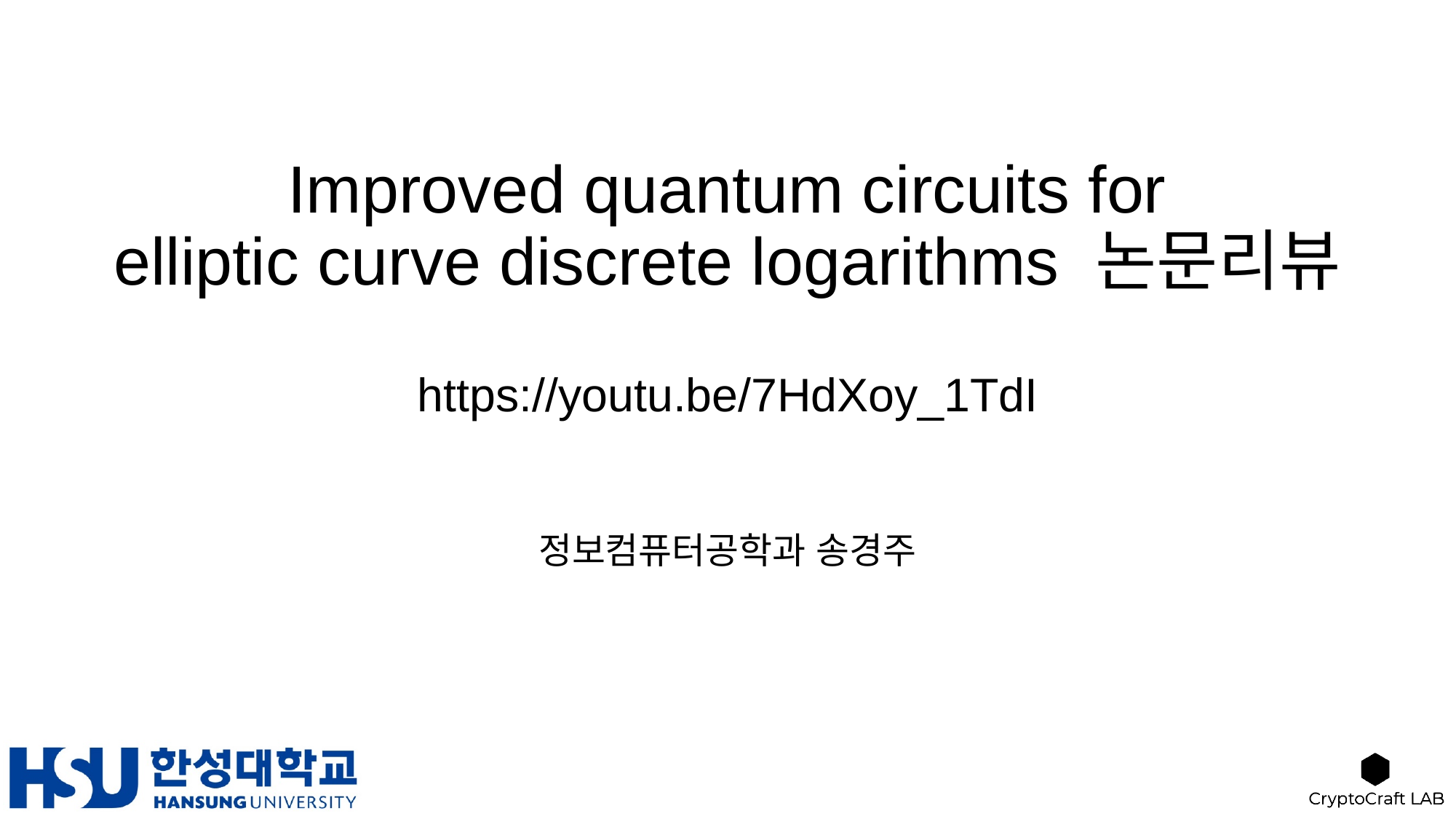

# Improved quantum circuits for elliptic curve discrete logarithms 논문리뷰 https://youtu.be/7HdXoy_1TdI
정보컴퓨터공학과 송경주